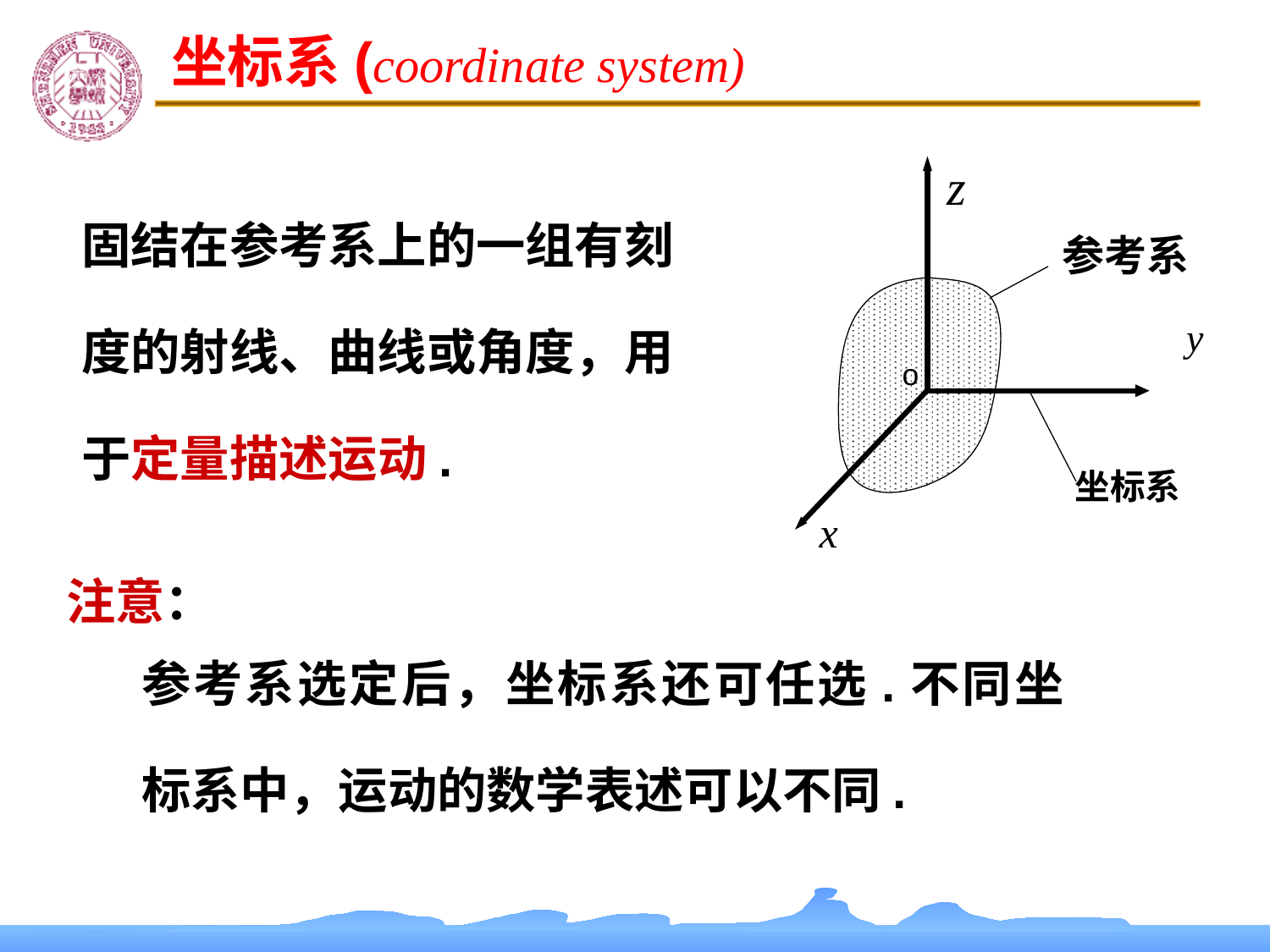

坐标系(coordinate system)

z
参考系

y
o

坐标系
x
固结在参考系上的一组有刻度的射线、曲线或角度，用于定量描述运动.
注意：
参考系选定后，坐标系还可任选.不同坐标系中，运动的数学表述可以不同.